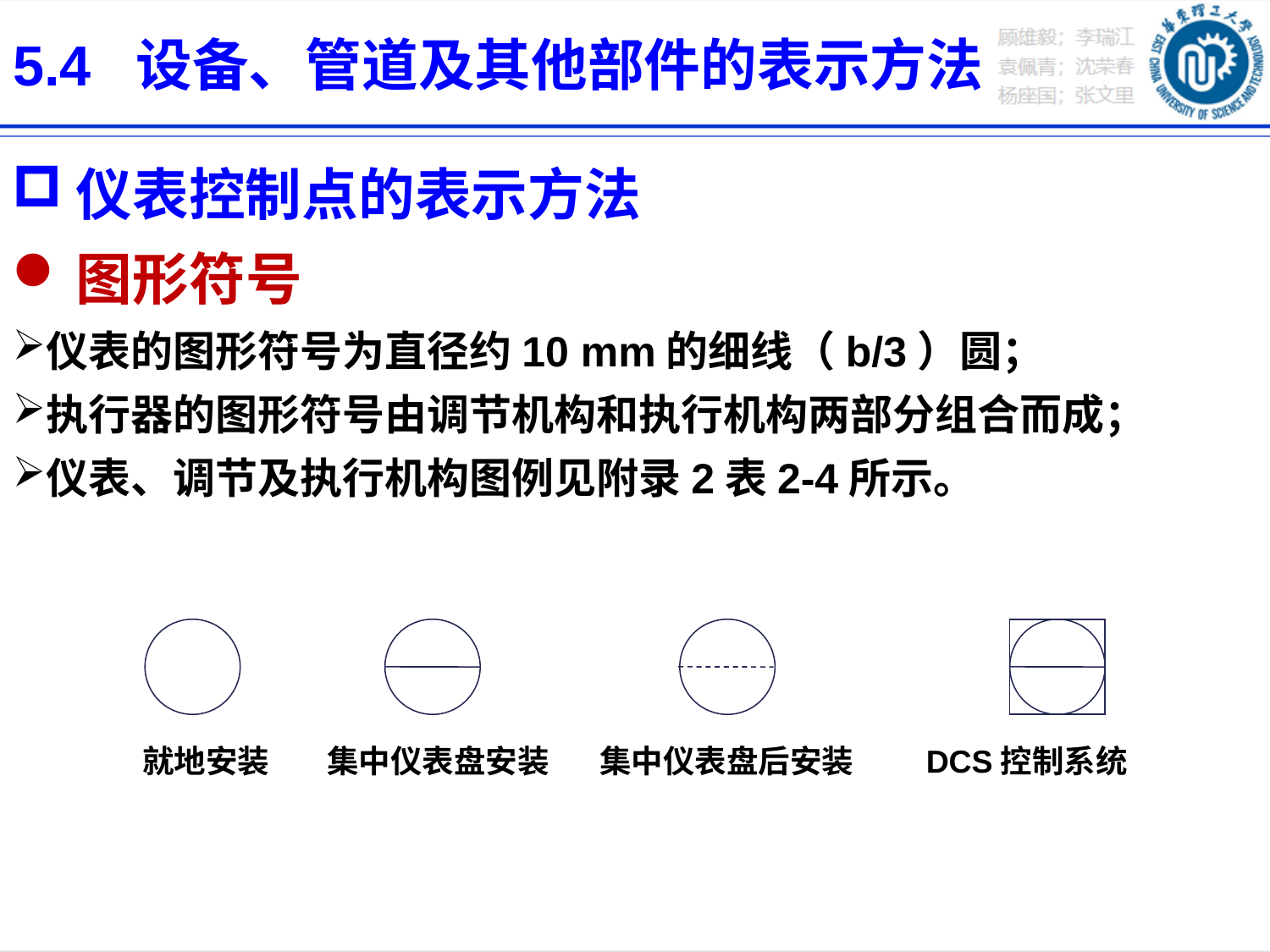

5.4  设备、管道及其他部件的表示方法

仪表控制点的表示方法
图形符号
仪表的图形符号为直径约10 mm的细线（b/3）圆；
执行器的图形符号由调节机构和执行机构两部分组合而成；
仪表、调节及执行机构图例见附录2表2-4所示。

就地安装        集中仪表盘安装       集中仪表盘后安装         DCS控制系统